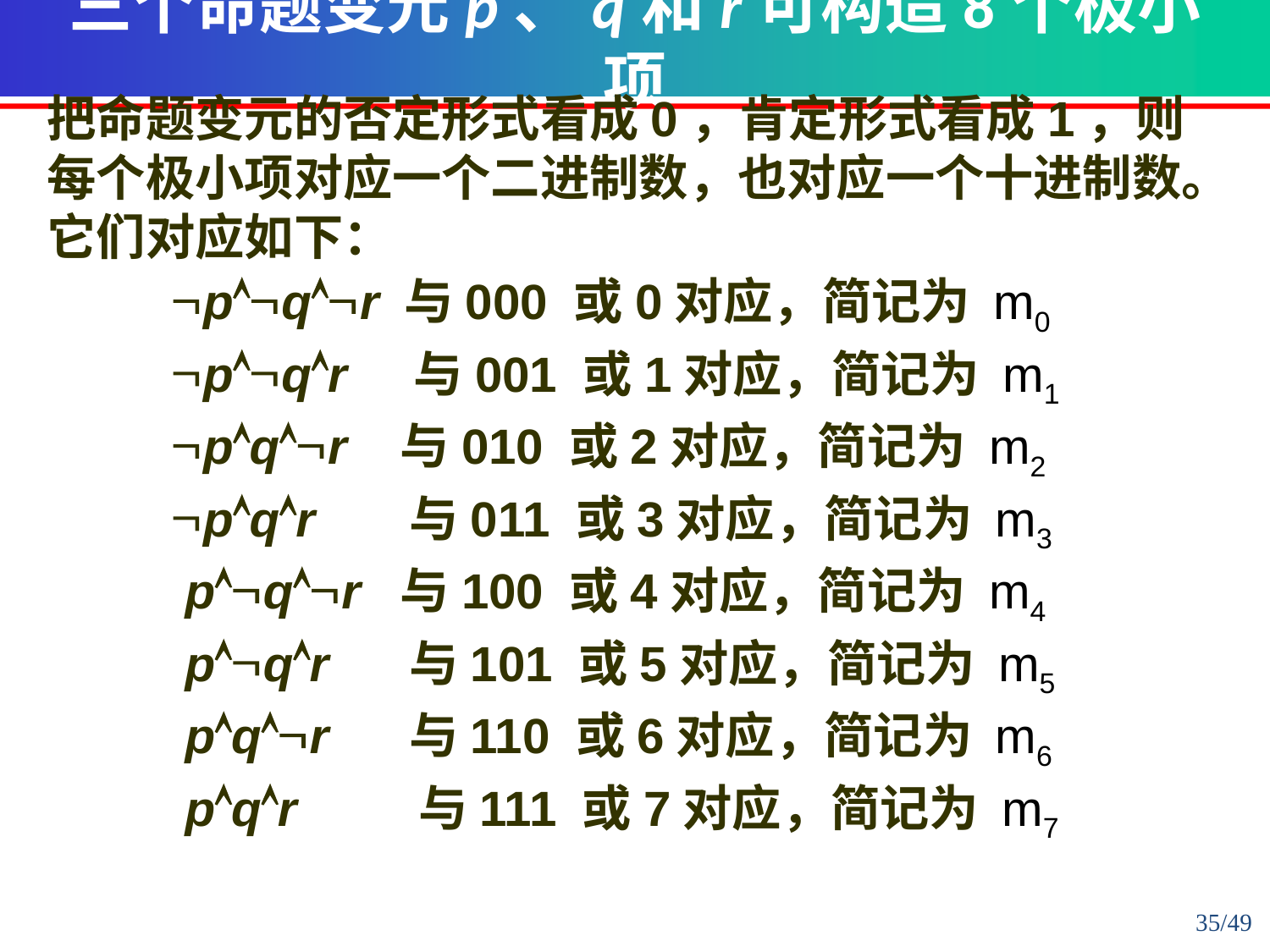

三个命题变元p、q和r可构造8个极小项
把命题变元的否定形式看成0，肯定形式看成1，则每个极小项对应一个二进制数，也对应一个十进制数。它们对应如下：
         ¬p∧¬q∧¬r 与000 或0对应，简记为 m0
         ¬p∧¬q∧r    与001 或1对应，简记为 m1
         ¬p∧q∧¬r   与010 或2对应，简记为 m2
         ¬p∧q∧r      与011 或3对应，简记为 m3
          p∧¬q∧¬r  与100 或4对应，简记为 m4
          p∧¬q∧r     与101 或5对应，简记为 m5
          p∧q∧¬r     与110 或6对应，简记为 m6
          p∧q∧r        与111 或7对应，简记为 m7
35/49